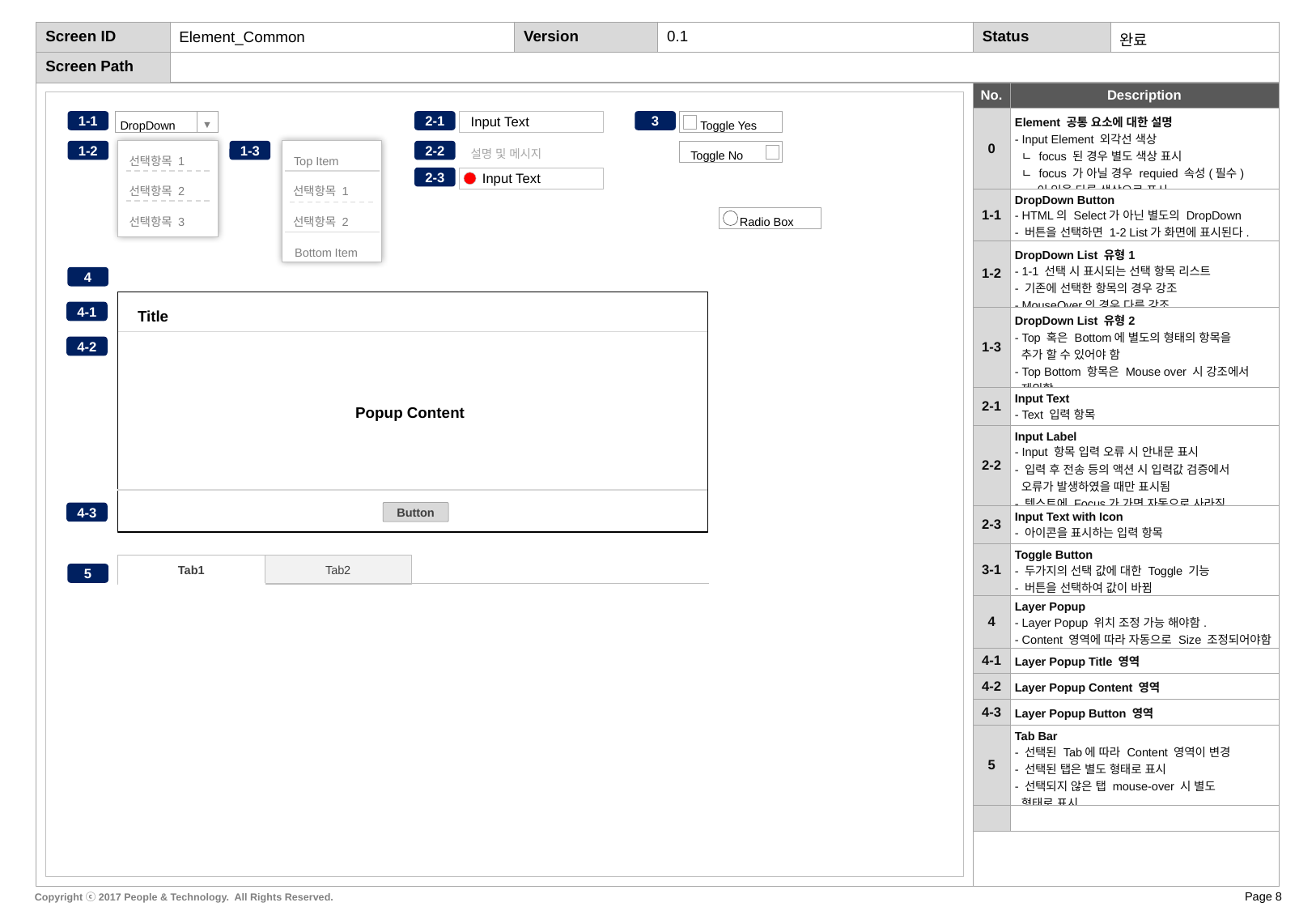

# Element_Common
| Screen ID |  | Version | 0.1 | Status | 완료 |
| --- | --- | --- | --- | --- | --- |
| Screen Path |  |  |  |  |  |
| No. | Description |
| --- | --- |
| 0 | Element 공통 요소에 대한 설명 - Input Element 외각선 색상 ㄴ focus 된 경우 별도 색상 표시 ㄴ focus 가 아닐 경우 requied 속성(필수) 이 있을 다른 색상으로 표시 |
| 1-1 | DropDown Button - HTML의 Select가 아닌 별도의 DropDown - 버튼을 선택하면 1-2 List가 화면에 표시된다. |
| 1-2 | DropDown List 유형1 - 1-1 선택 시 표시되는 선택 항목 리스트 - 기존에 선택한 항목의 경우 강조 - MouseOver의 경우 다른 강조 |
| 1-3 | DropDown List 유형2 - Top 혹은 Bottom에 별도의 형태의 항목을 추가 할 수 있어야 함 - Top Bottom 항목은 Mouse over 시 강조에서 제외함 |
| 2-1 | Input Text - Text 입력 항목 |
| 2-2 | Input Label - Input 항목 입력 오류 시 안내문 표시 - 입력 후 전송 등의 액션 시 입력값 검증에서 오류가 발생하였을 때만 표시됨 - 텍스트에 Focus가 가면 자동으로 사라짐 |
| 2-3 | Input Text with Icon - 아이콘을 표시하는 입력 항목 |
| 3-1 | Toggle Button - 두가지의 선택 값에 대한 Toggle 기능 - 버튼을 선택하여 값이 바뀜 |
| 4 | Layer Popup - Layer Popup 위치 조정 가능 해야함. - Content 영역에 따라 자동으로 Size 조정되어야함 |
| 4-1 | Layer Popup Title 영역 |
| 4-2 | Layer Popup Content 영역 |
| 4-3 | Layer Popup Button 영역 |
| 5 | Tab Bar - 선택된 Tab에 따라 Content 영역이 변경 - 선택된 탭은 별도 형태로 표시 - 선택되지 않은 탭 mouse-over 시 별도 형태로 표시 |
|  |  |
▼
Input Text
1-1
DropDown
2-1
3
     Toggle Yes

선택항목 1

선택항목 2
선택항목 3
Top Item
설명 및 메시지

1-2
1-3
2-2
  Toggle No

   Input Text
2-3
선택항목 1

선택항목 2
     Radio Box

Bottom Item
4

4-1
Title
4-2
Popup Content
4-3
Button
Tab1
Tab2
5